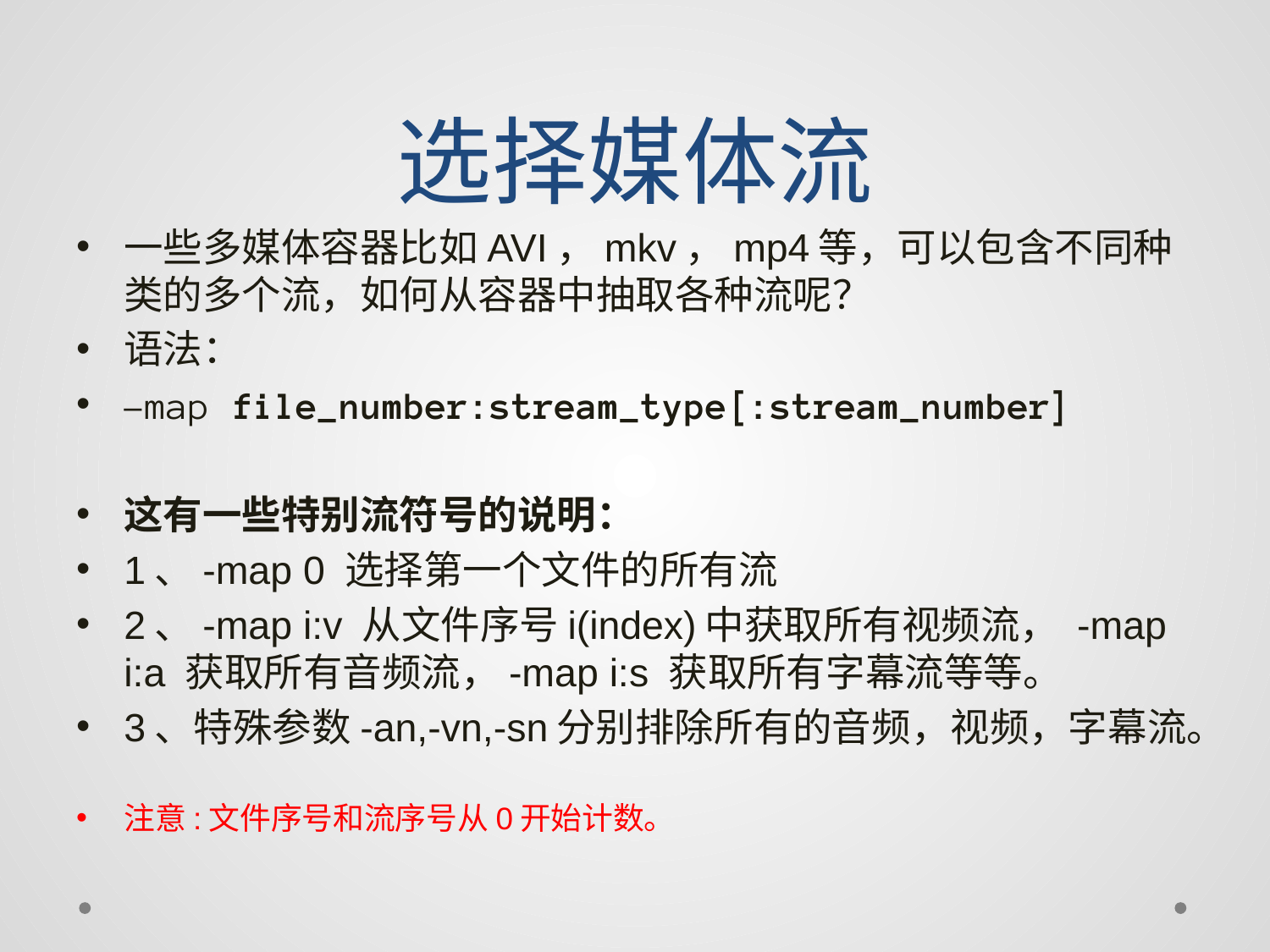

# 选择媒体流
一些多媒体容器比如AVI，mkv，mp4等，可以包含不同种类的多个流，如何从容器中抽取各种流呢？
语法：
-map file_number:stream_type[:stream_number]

这有一些特别流符号的说明：
1、-map 0 选择第一个文件的所有流
2、-map i:v 从文件序号i(index)中获取所有视频流， -map i:a 获取所有音频流，-map i:s 获取所有字幕流等等。
3、特殊参数-an,-vn,-sn分别排除所有的音频，视频，字幕流。

注意:文件序号和流序号从0开始计数。